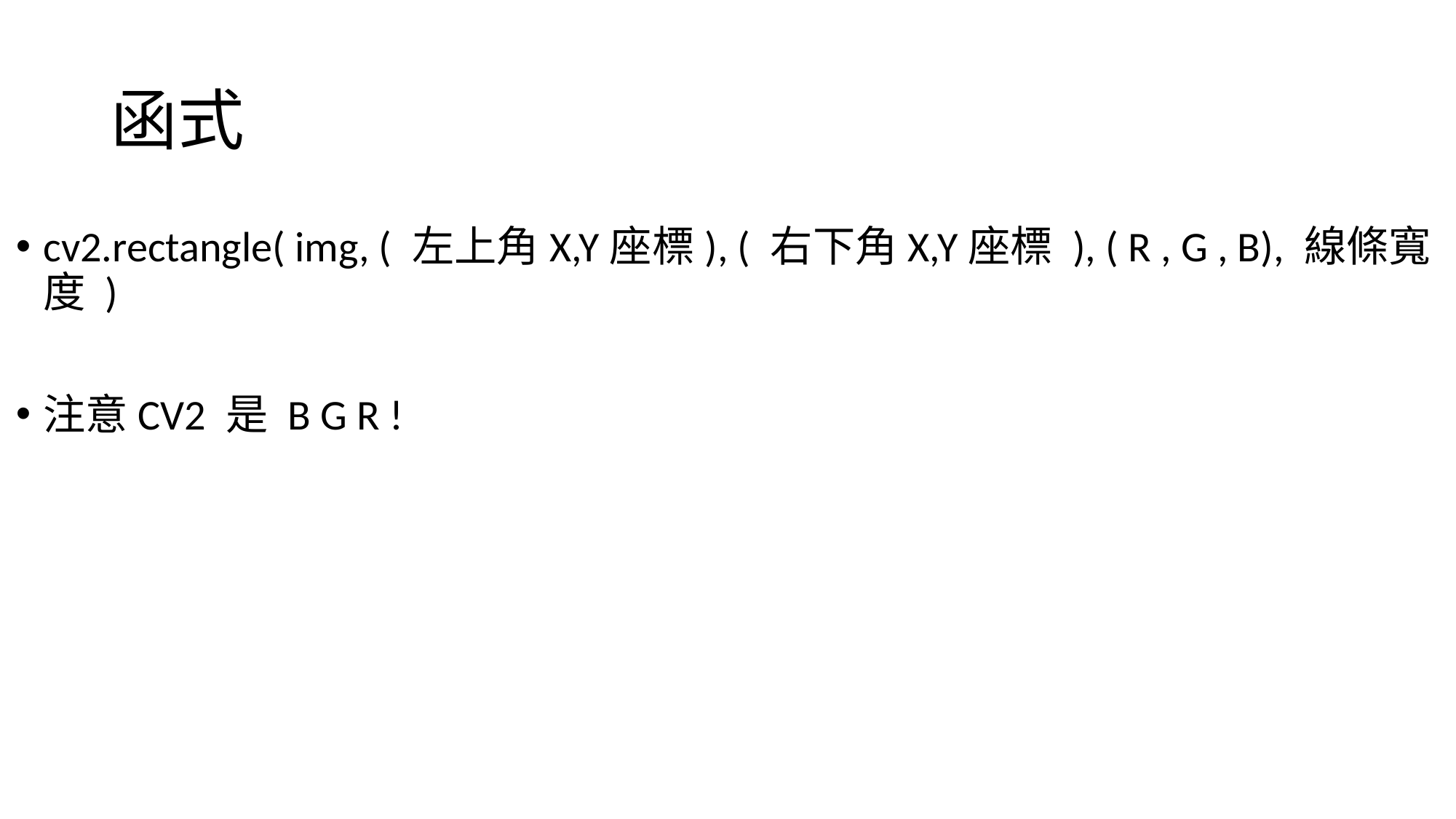

# 函式
cv2.rectangle( img, ( 左上角X,Y座標), ( 右下角X,Y座標 ), ( R , G , B), 線條寬度 )

注意CV2 是 B G R !